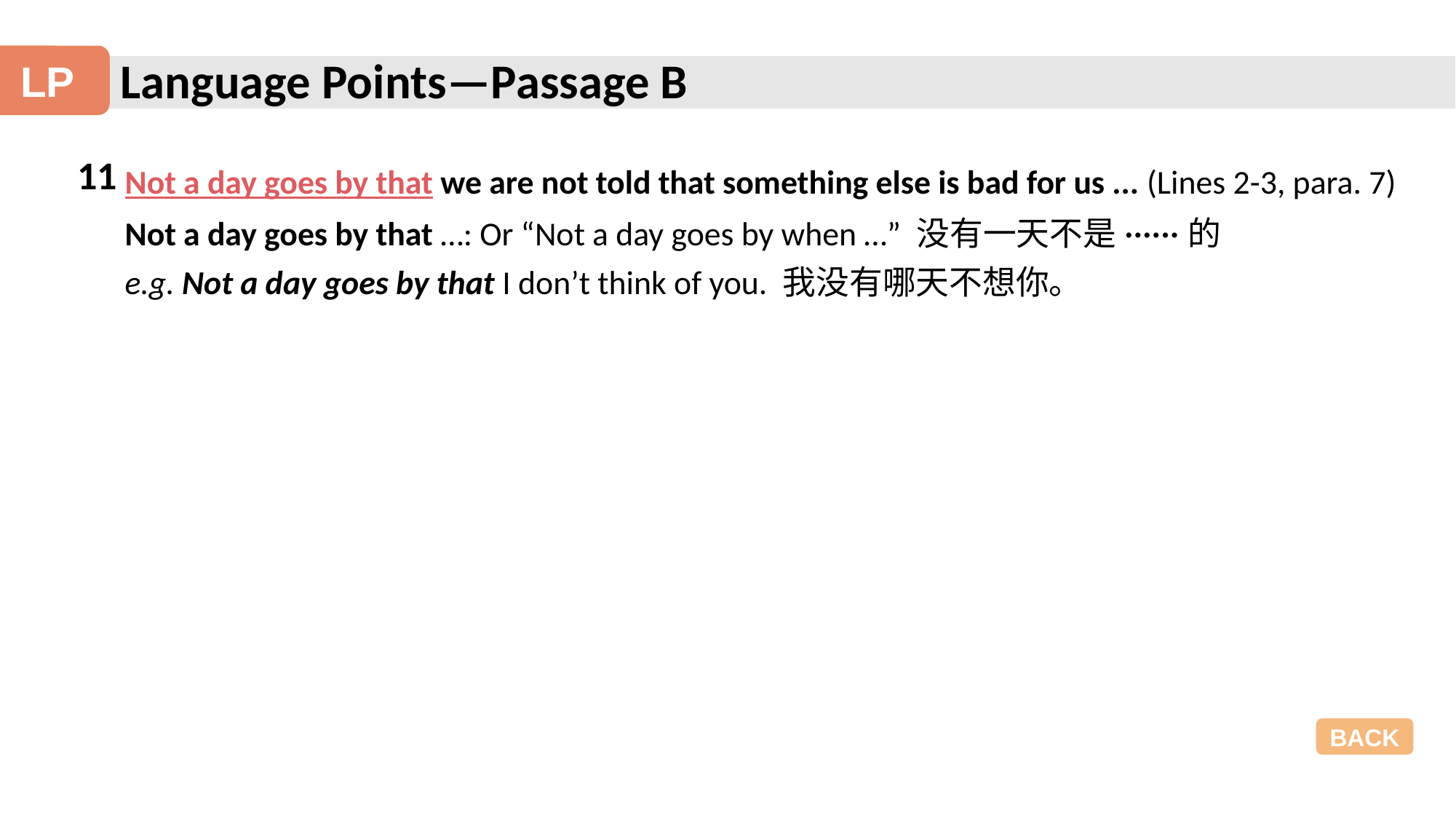

Language Points—Passage B
LP

11
Not a day goes by that we are not told that something else is bad for us ... (Lines 2-3, para. 7)
Not a day goes by that …: Or “Not a day goes by when …” 没有一天不是······的
e.g. Not a day goes by that I don’t think of you. 我没有哪天不想你。
BACK